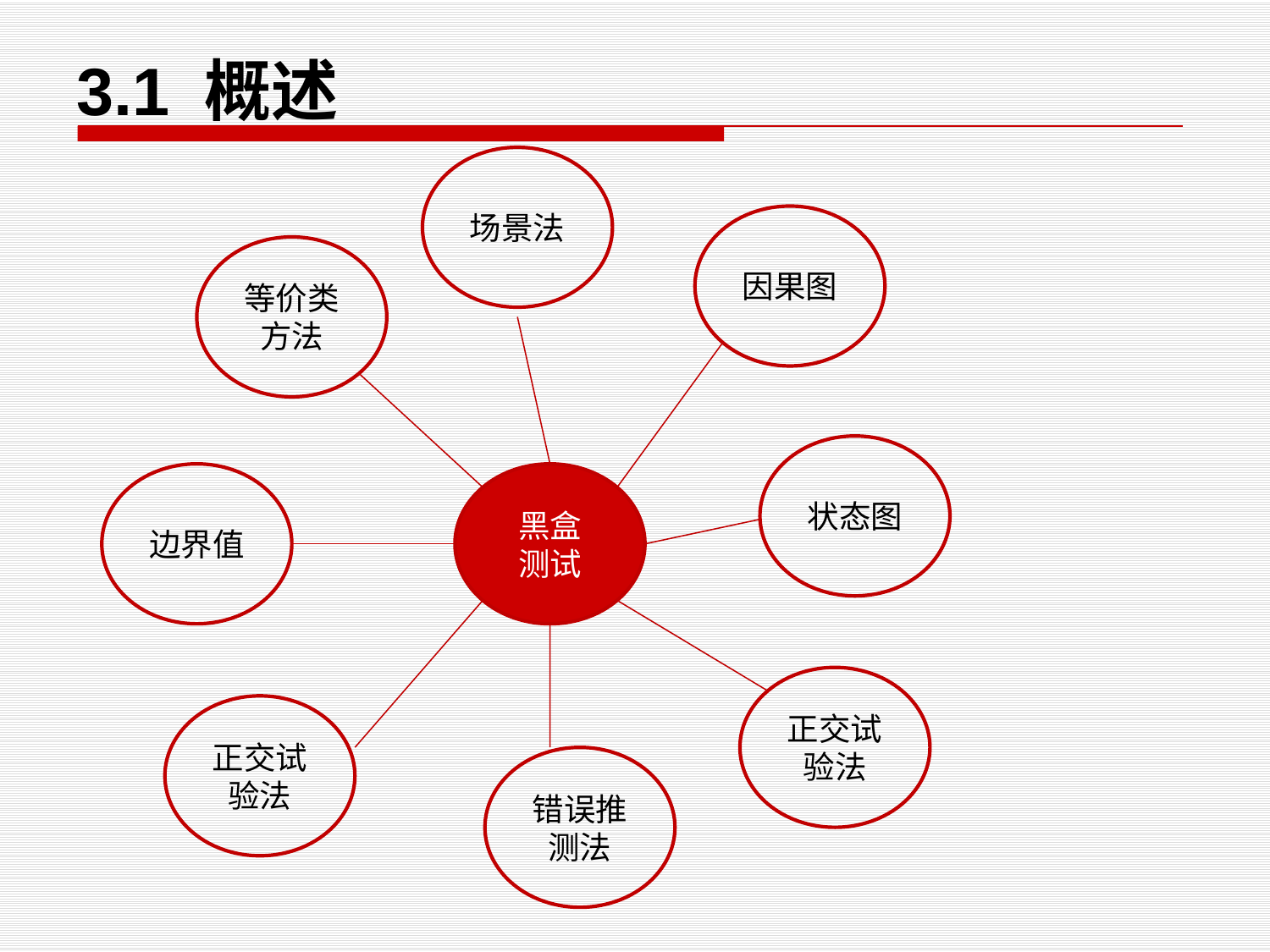

# 3.1 概述
场景法
因果图
等价类方法
状态图
边界值
黑盒
测试
正交试验法
正交试验法
错误推测法